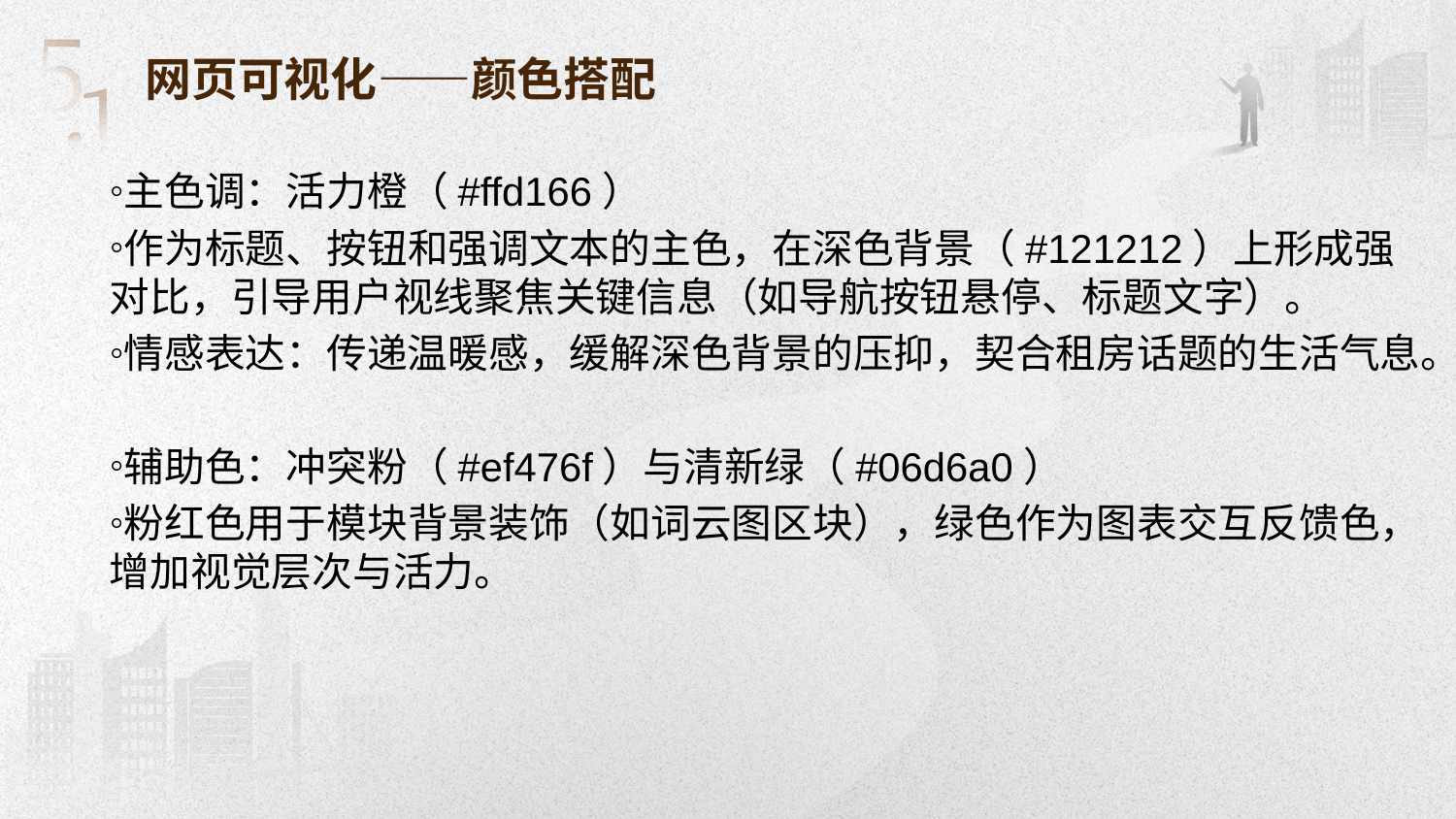

网页可视化——颜色搭配
主色调：活力橙（#ffd166）
作为标题、按钮和强调文本的主色，在深色背景（#121212）上形成强对比，引导用户视线聚焦关键信息（如导航按钮悬停、标题文字）。
情感表达：传递温暖感，缓解深色背景的压抑，契合租房话题的生活气息。

辅助色：冲突粉（#ef476f）与清新绿（#06d6a0）
粉红色用于模块背景装饰（如词云图区块），绿色作为图表交互反馈色，增加视觉层次与活力。